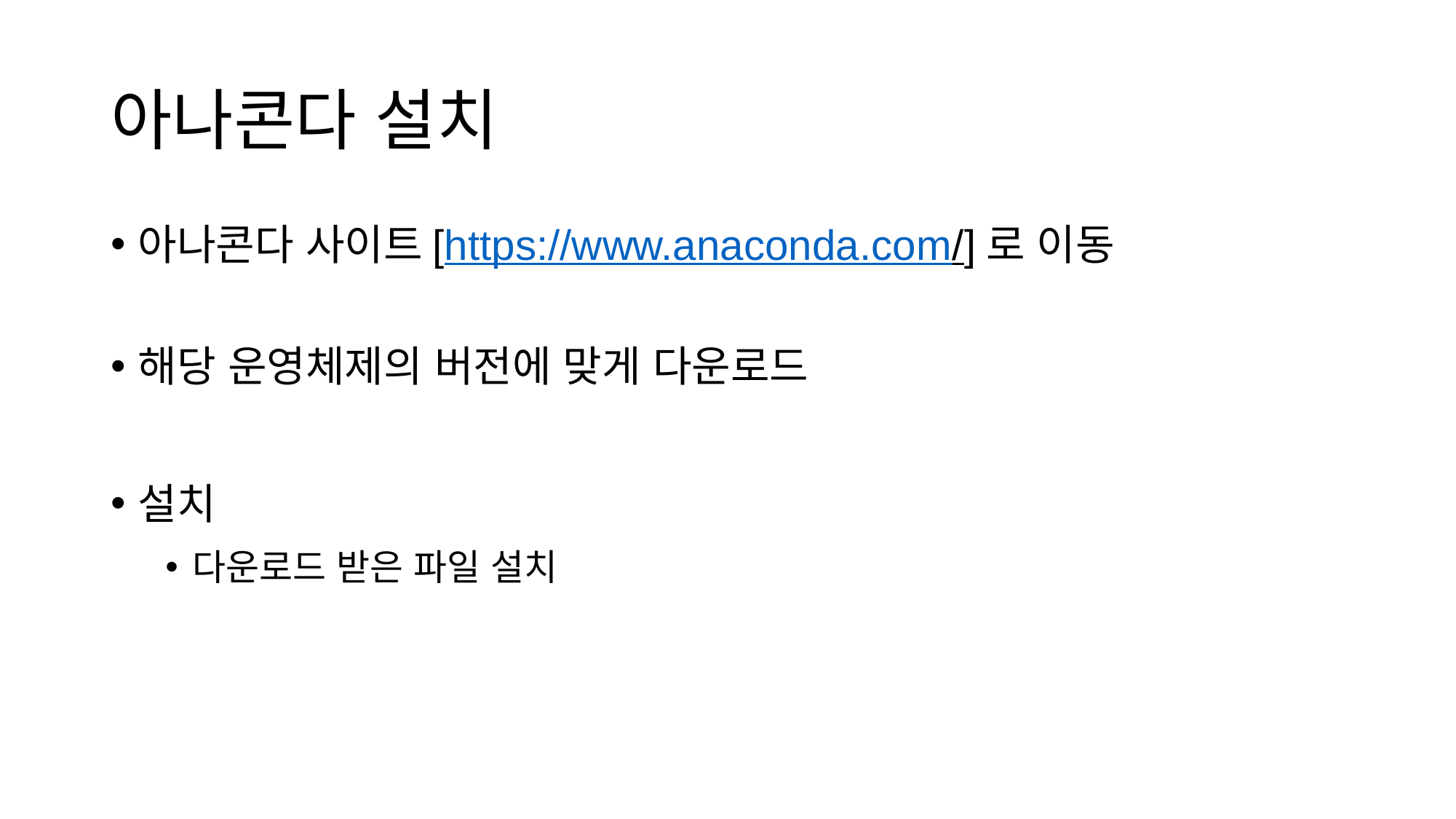

# 아나콘다 설치
아나콘다 사이트[https://www.anaconda.com/]로 이동

해당 운영체제의 버전에 맞게 다운로드

설치
다운로드 받은 파일 설치